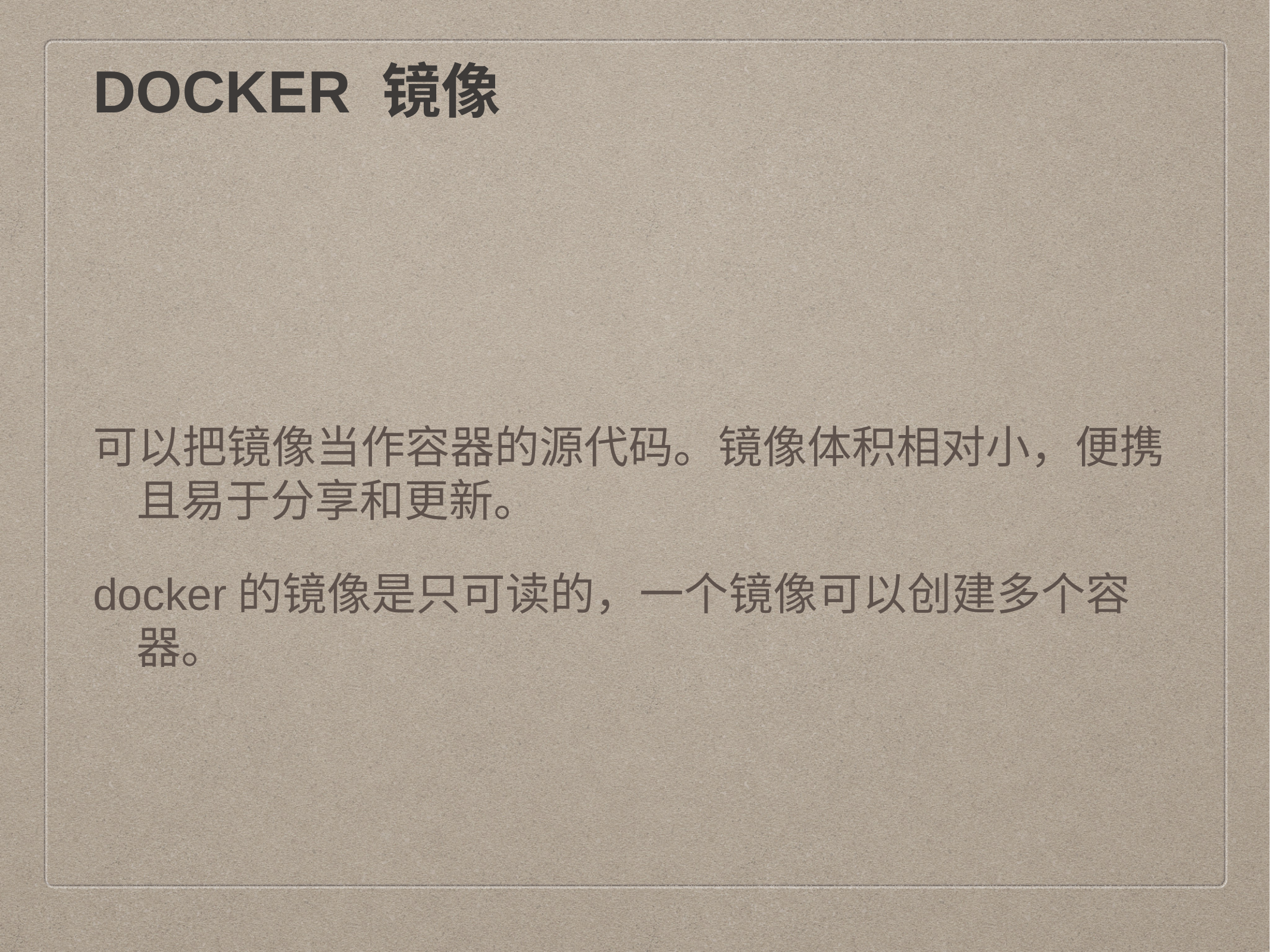

# DOCKER 镜像
可以把镜像当作容器的源代码。镜像体积相对小，便携且易于分享和更新。
docker的镜像是只可读的，一个镜像可以创建多个容器。